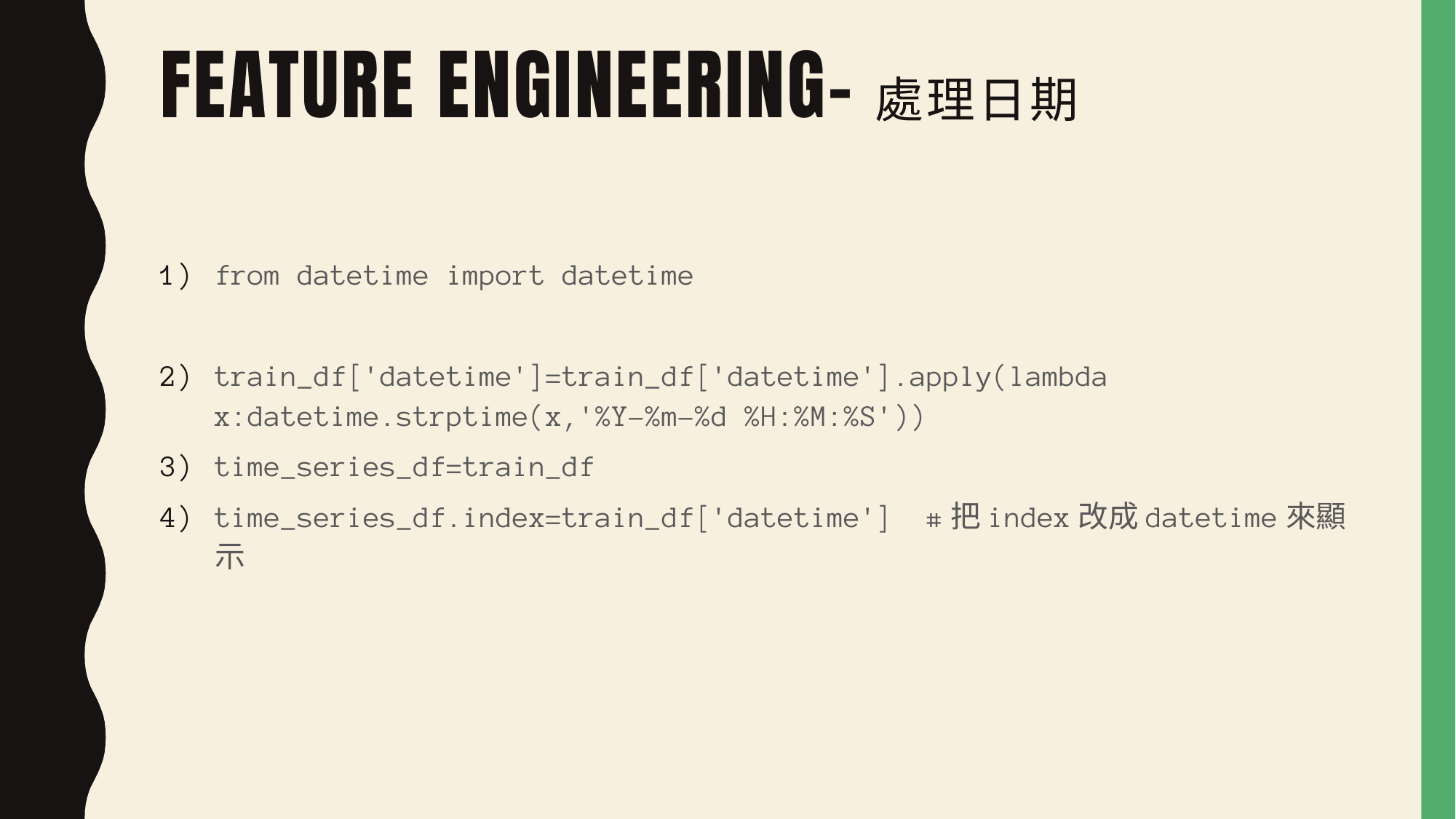

# Feature Engineering-處理日期
from datetime import datetime

train_df['datetime']=train_df['datetime'].apply(lambda x:datetime.strptime(x,'%Y-%m-%d %H:%M:%S'))
time_series_df=train_df
time_series_df.index=train_df['datetime']  #把index改成datetime來顯示